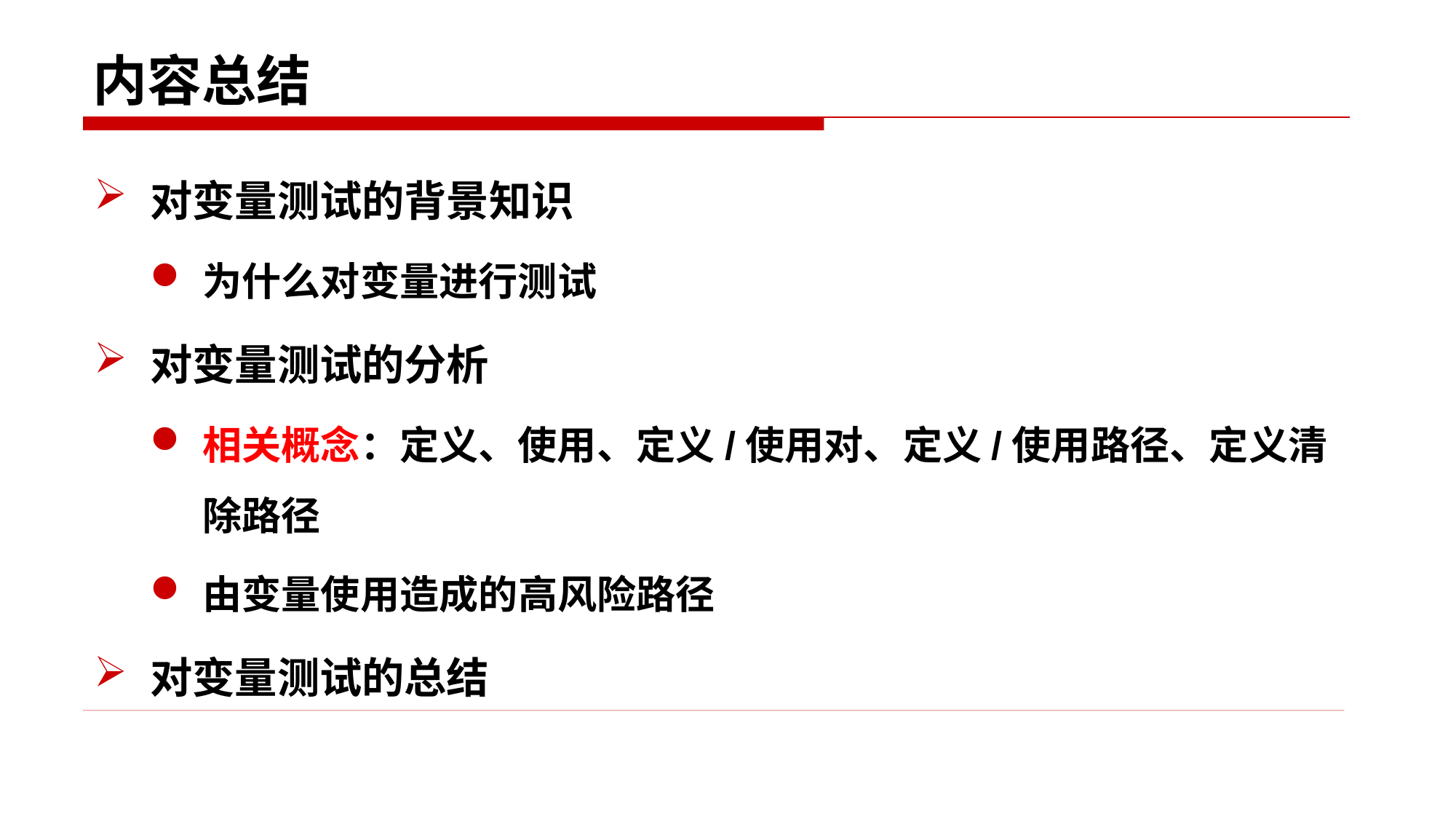

# 内容总结
对变量测试的背景知识
为什么对变量进行测试
对变量测试的分析
相关概念：定义、使用、定义/使用对、定义/使用路径、定义清除路径
由变量使用造成的高风险路径
对变量测试的总结